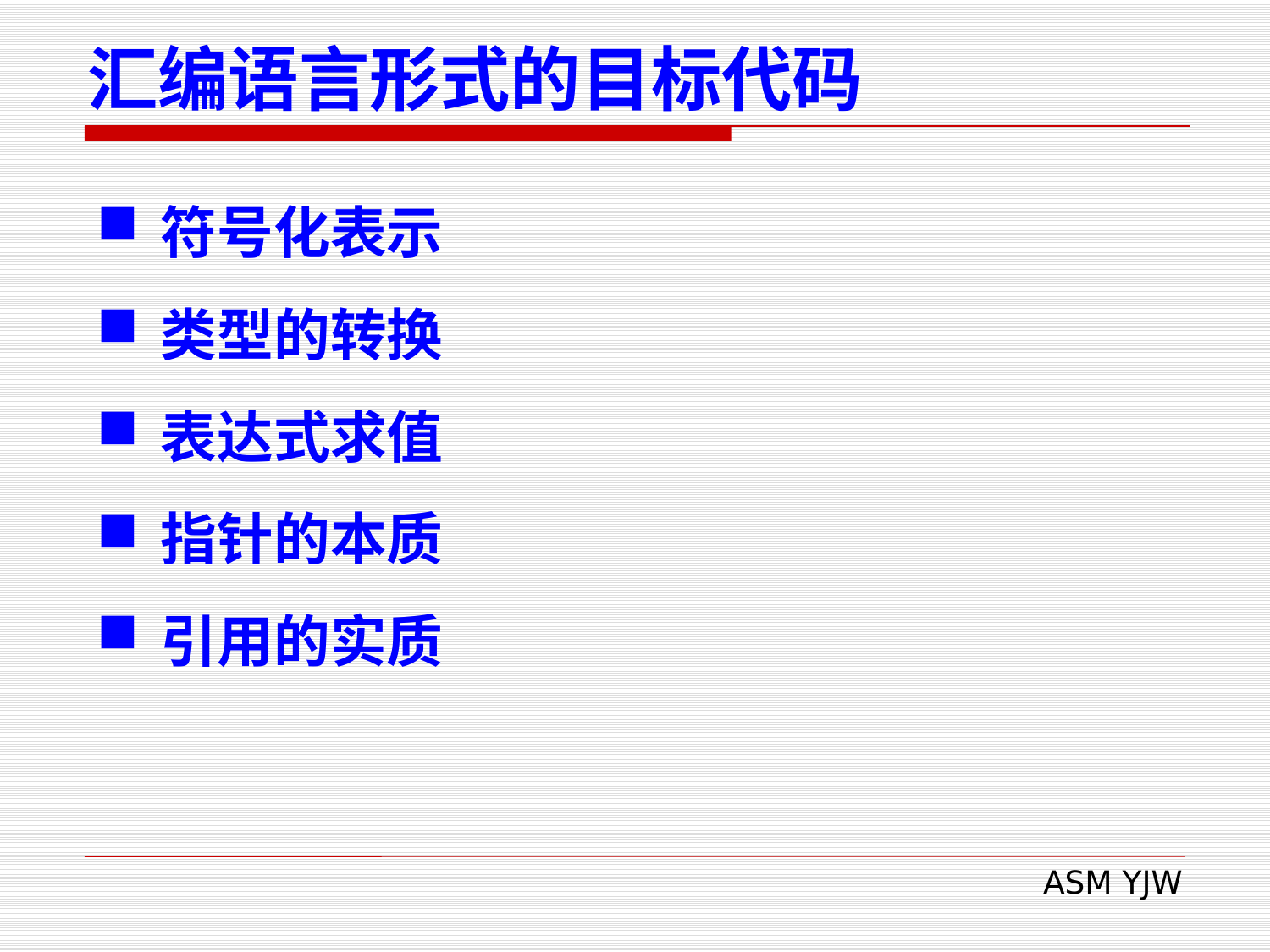

# 汇编语言形式的目标代码
符号化表示
类型的转换
表达式求值
指针的本质
引用的实质